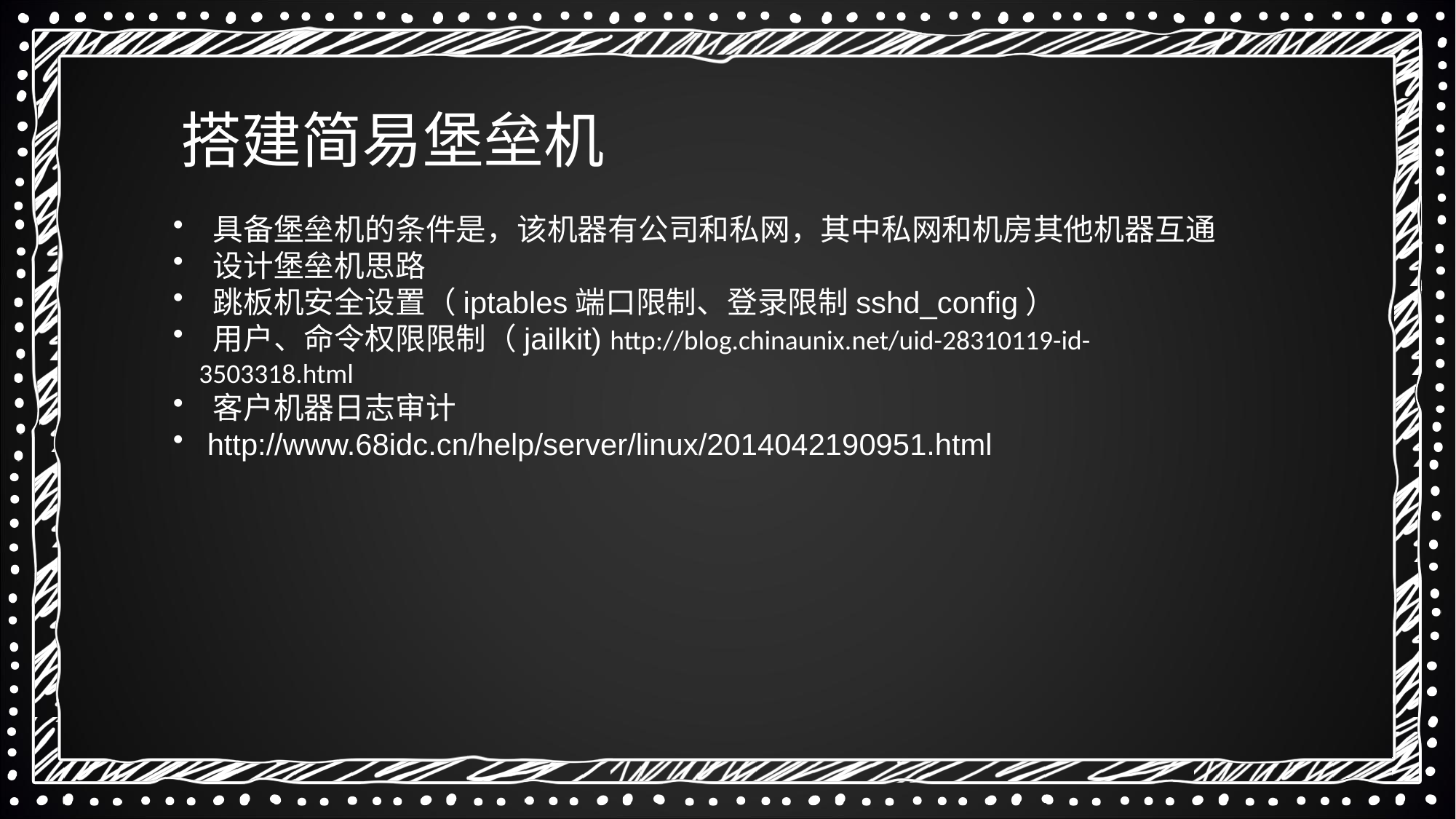

搭建简易堡垒机
 具备堡垒机的条件是，该机器有公司和私网，其中私网和机房其他机器互通
 设计堡垒机思路
 跳板机安全设置（iptables端口限制、登录限制sshd_config）
 用户、命令权限限制（jailkit) http://blog.chinaunix.net/uid-28310119-id-3503318.html
 客户机器日志审计
 http://www.68idc.cn/help/server/linux/2014042190951.html